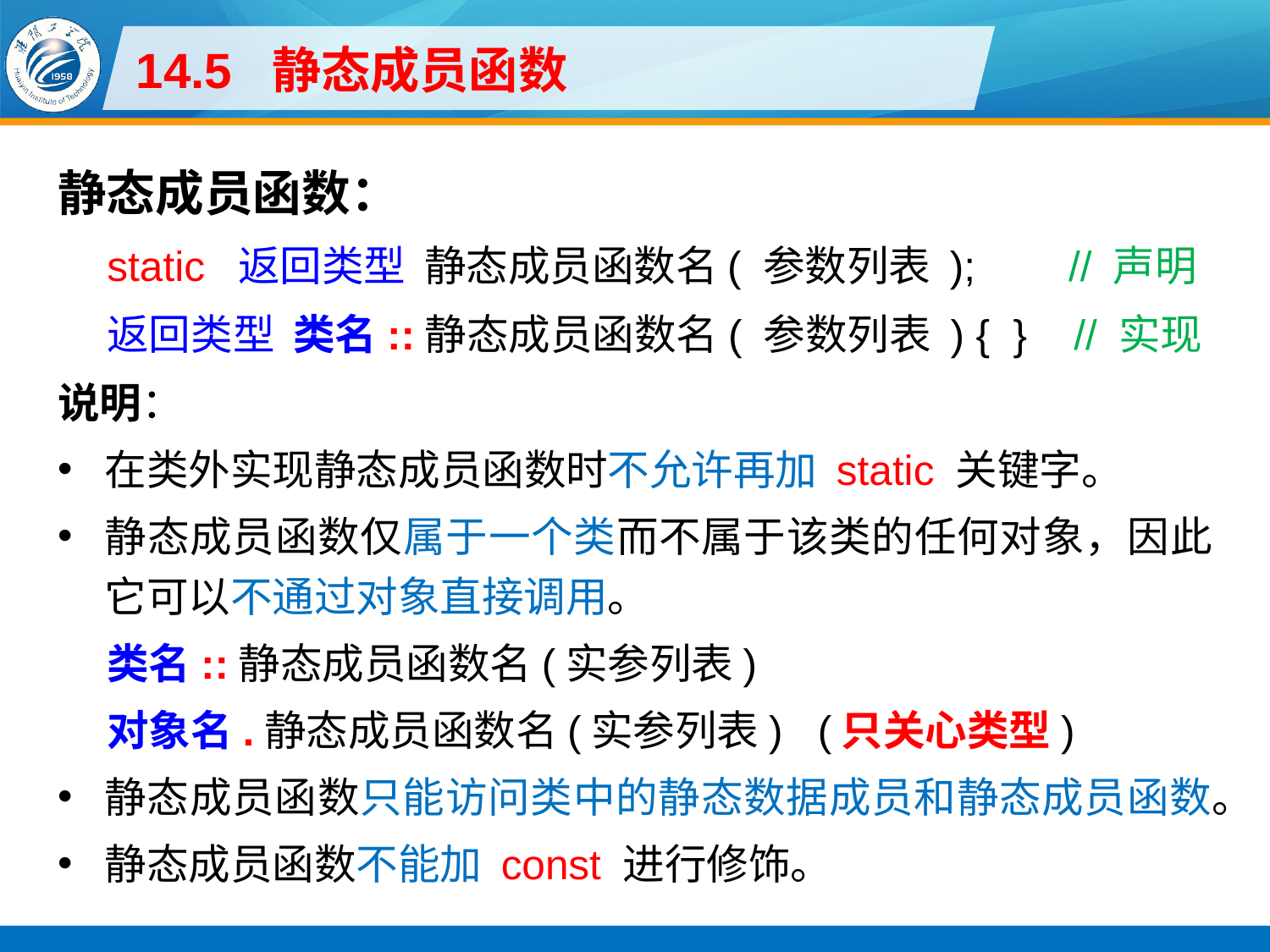

# 14.5  静态成员函数
静态成员函数：
static  返回类型  静态成员函数名( 参数列表 );        // 声明
返回类型  类名::静态成员函数名( 参数列表 ) {  }    // 实现
说明：
在类外实现静态成员函数时不允许再加 static 关键字。
静态成员函数仅属于一个类而不属于该类的任何对象，因此它可以不通过对象直接调用。
类名::静态成员函数名(实参列表)
对象名.静态成员函数名(实参列表)   (只关心类型)
静态成员函数只能访问类中的静态数据成员和静态成员函数。
静态成员函数不能加 const 进行修饰。